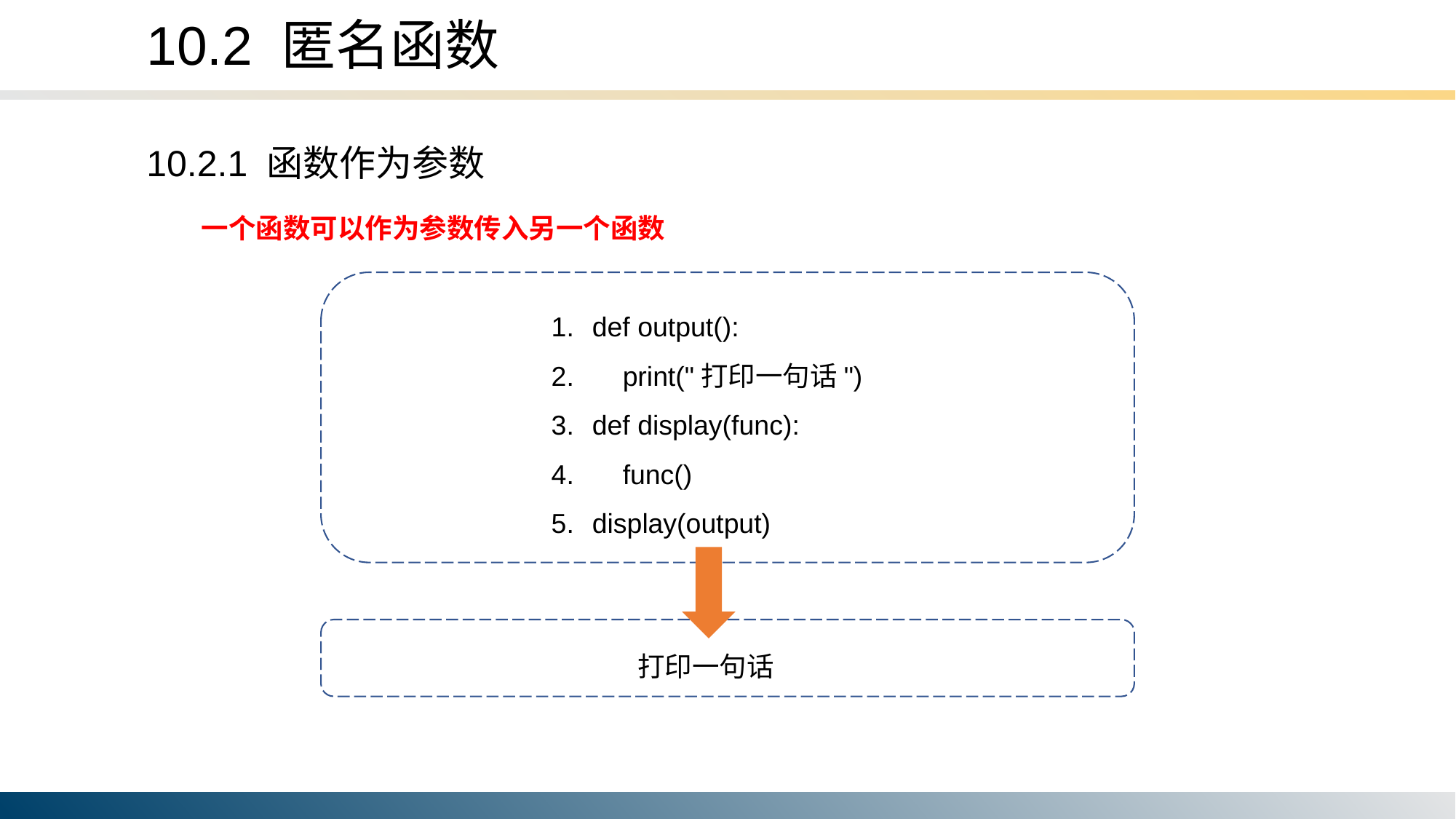

10.2 匿名函数
10.2.1 函数作为参数
一个函数可以作为参数传入另一个函数

def output():
    print("打印一句话")
def display(func):
    func()
display(output)

打印一句话